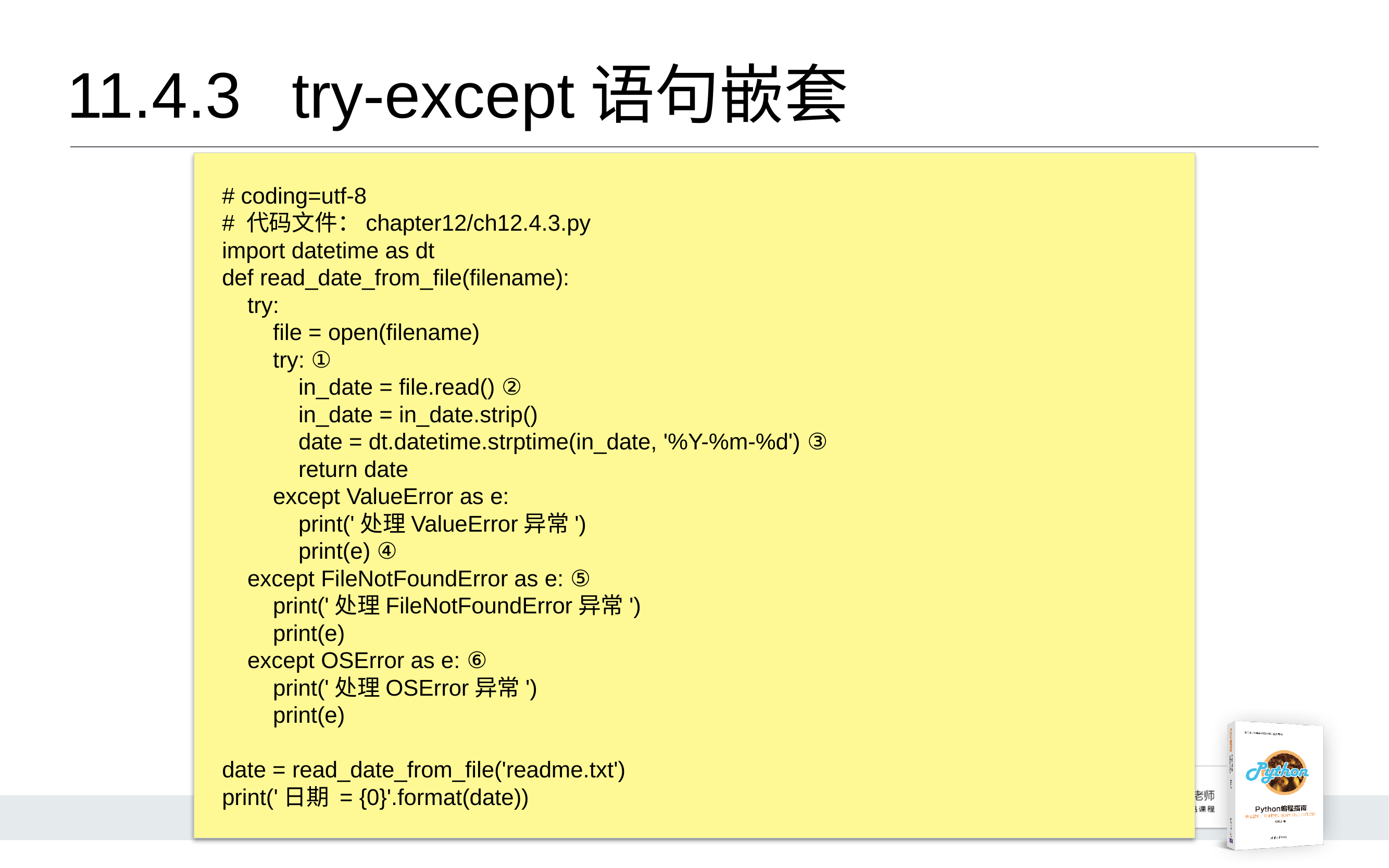

# 11.4.3 	try-except语句嵌套
# coding=utf-8
# 代码文件：chapter12/ch12.4.3.py
import datetime as dt
def read_date_from_file(filename):
    try:
        file = open(filename)
        try: ①
            in_date = file.read() ②
            in_date = in_date.strip()
            date = dt.datetime.strptime(in_date, '%Y-%m-%d') ③
            return date
        except ValueError as e:
            print('处理ValueError异常')
            print(e) ④
    except FileNotFoundError as e: ⑤
        print('处理FileNotFoundError异常')
        print(e)
    except OSError as e: ⑥
        print('处理OSError异常')
        print(e)

date = read_date_from_file('readme.txt')
print('日期 = {0}'.format(date))